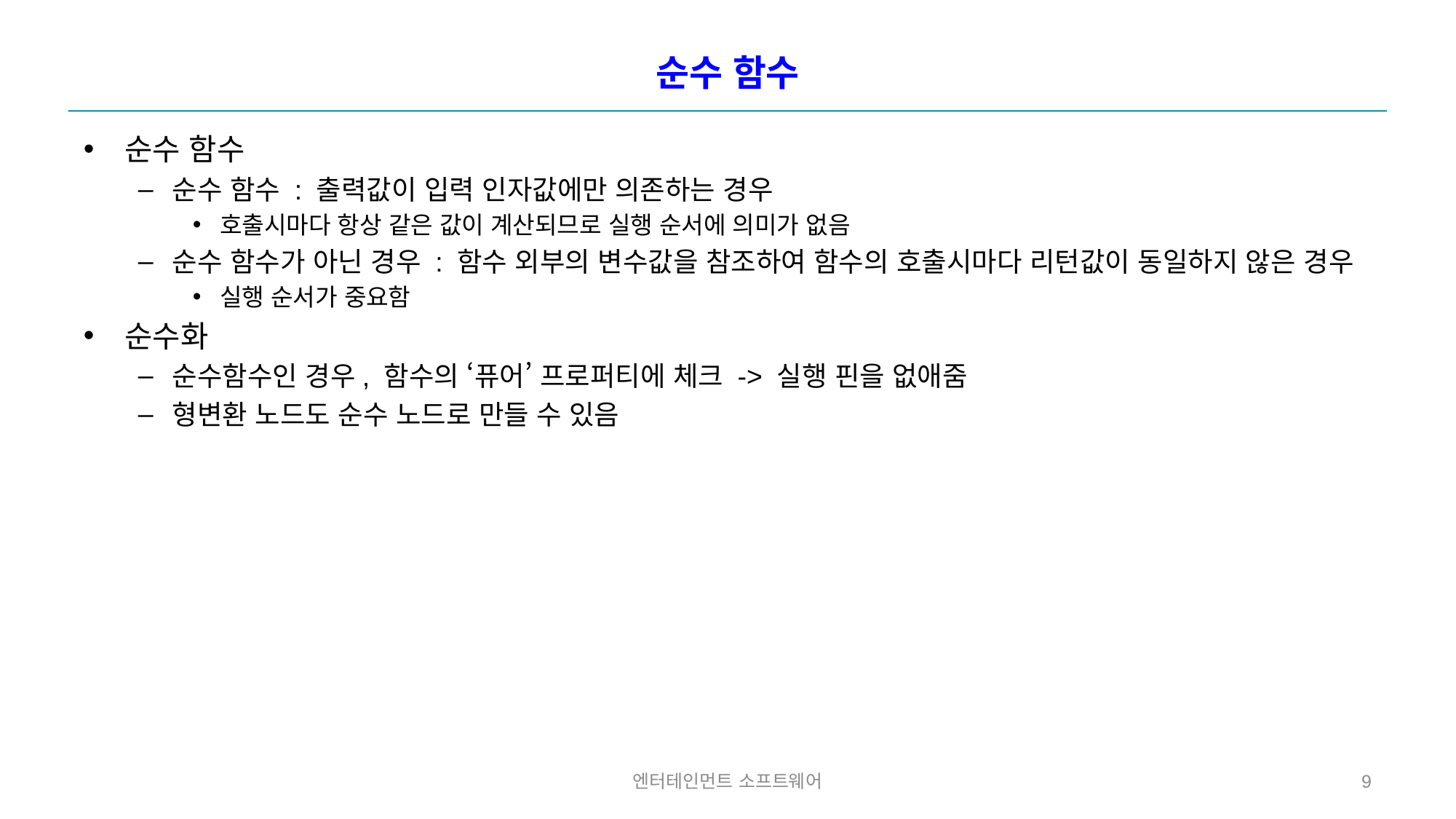

# 순수 함수
순수 함수
순수 함수 : 출력값이 입력 인자값에만 의존하는 경우
호출시마다 항상 같은 값이 계산되므로 실행 순서에 의미가 없음
순수 함수가 아닌 경우 : 함수 외부의 변수값을 참조하여 함수의 호출시마다 리턴값이 동일하지 않은 경우
실행 순서가 중요함
순수화
순수함수인 경우, 함수의 ‘퓨어’ 프로퍼티에 체크 -> 실행 핀을 없애줌
형변환 노드도 순수 노드로 만들 수 있음
엔터테인먼트 소프트웨어
9